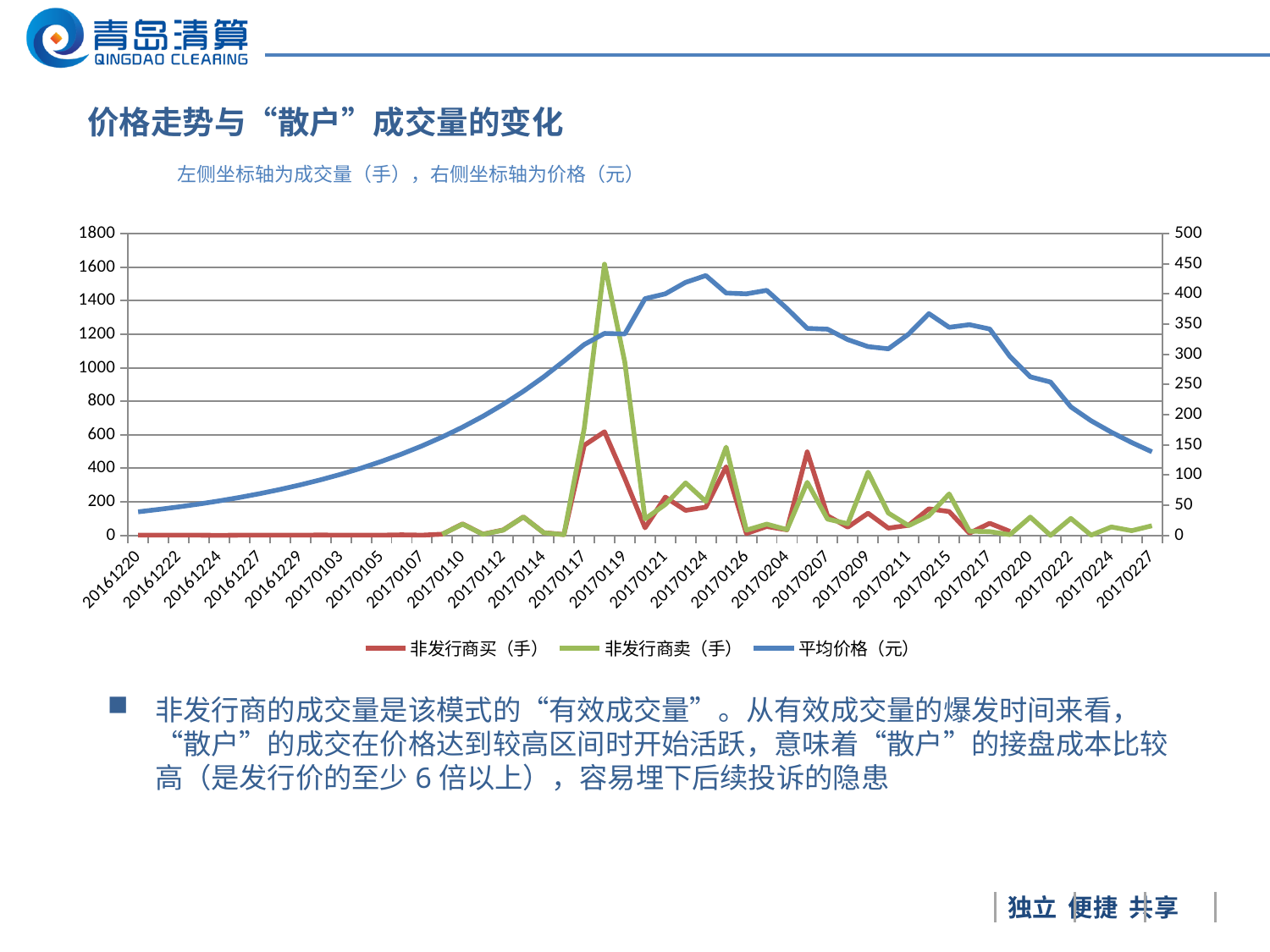

战略布局图
价格走势与“散户”成交量的变化
左侧坐标轴为成交量（手），右侧坐标轴为价格（元）

### Chart

| Category | 非发行商买（手） | 非发行商卖（手） | 平均价格（元） |
|---|---|---|---|
| 20161220 | 1.0 | None | 39.0 |
| 20161221 | 1.0 | None | 42.9 |
| 20161222 | 1.0 | None | 47.190000000000005 |
| 20161223 | 1.0 | None | 51.91 |
| 20161224 | 0.0 | 0.0 | 57.11 |
| 20161226 | 1.0 | None | 62.83 |
| 20161227 | 1.0 | None | 69.11999999999999 |
| 20161228 | 1.0 | None | 76.04 |
| 20161229 | 1.0 | None | 83.64999999999999 |
| 20161230 | 2.0 | None | 92.02 |
| 20170103 | 1.0 | None | 101.23 |
| 20170104 | 1.0 | None | 111.36 |
| 20170105 | 1.0 | None | 122.5 |
| 20170106 | 3.0 | 2.0 | 134.75 |
| 20170107 | 1.0 | None | 148.23 |
| 20170109 | 7.0 | 6.0 | 163.05999999999997 |
| 20170110 | 68.0 | 67.0 | 179.36999999999995 |
| 20170111 | 7.0 | 6.0 | 197.31 |
| 20170112 | 32.0 | 31.0 | 217.05000000000013 |
| 20170113 | 110.0 | 110.0 | 238.7600000000002 |
| 20170114 | 16.0 | 15.0 | 262.63999999999993 |
| 20170116 | 5.0 | 4.0 | 288.91 |
| 20170117 | 537.0 | 639.0 | 316.28592105262976 |
| 20170118 | 618.0 | 1618.0 | 334.6747290116897 |
| 20170119 | 340.0 | 1034.0 | 333.73113186813345 |
| 20170120 | 45.0 | 98.0 | 392.3333333333333 |
| 20170121 | 228.0 | 184.0 | 400.2732027027033 |
| 20170123 | 149.0 | 313.0 | 419.29869809203433 |
| 20170124 | 168.0 | 202.0 | 430.55315082644705 |
| 20170125 | 409.0 | 526.0 | 401.5591292876005 |
| 20170126 | 11.0 | 31.0 | 400.2959134615381 |
| 20170203 | 53.0 | 67.0 | 406.09070736434114 |
| 20170204 | 33.0 | 34.0 | 376.0190110905738 |
| 20170206 | 498.0 | 316.0 | 343.0429482071708 |
| 20170207 | 117.0 | 97.0 | 341.6900659630614 |
| 20170208 | 49.0 | 69.0 | 324.4385805084736 |
| 20170209 | 132.0 | 377.0 | 312.84948545861056 |
| 20170210 | 43.0 | 133.0 | 309.1516728624506 |
| 20170211 | 60.0 | 58.0 | 333.48447092469013 |
| 20170213 | 158.0 | 117.0 | 367.43679450486496 |
| 20170215 | 142.0 | 247.0 | 344.74919691969035 |
| 20170216 | 13.0 | 25.0 | 349.17332657200666 |
| 20170217 | 72.0 | 22.0 | 341.97514784946253 |
| 20170218 | 23.0 | 4.0 | 296.32445427729 |
| 20170220 | None | 109.0 | 262.73545454545444 |
| 20170221 | 0.0 | 0.0 | 254.08181818181814 |
| 20170222 | None | 101.0 | 212.96809523809523 |
| 20170223 | None | 1.0 | 189.94 |
| 20170224 | None | 50.0 | 170.94000000000003 |
| 20170225 | None | 28.0 | 153.844 |
| 20170227 | None | 57.0 | 138.45000000000005 |
非发行商的成交量是该模式的“有效成交量”。从有效成交量的爆发时间来看， “散户”的成交在价格达到较高区间时开始活跃，意味着“散户”的接盘成本比较高（是发行价的至少6倍以上），容易埋下后续投诉的隐患